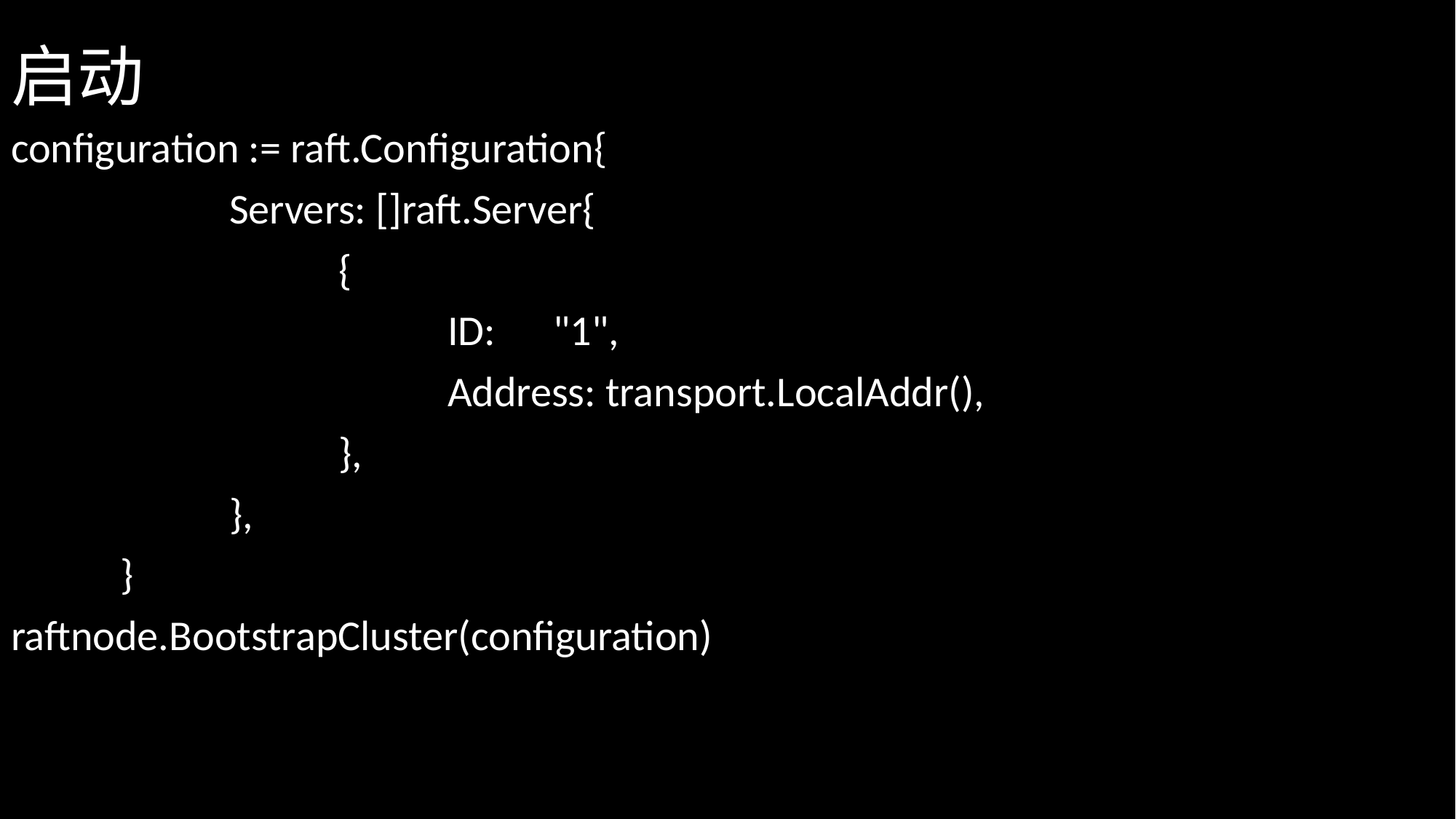

# 启动
configuration := raft.Configuration{
		Servers: []raft.Server{
			{
				ID:      "1",
				Address: transport.LocalAddr(),
			},
		},
	}
raftnode.BootstrapCluster(configuration)